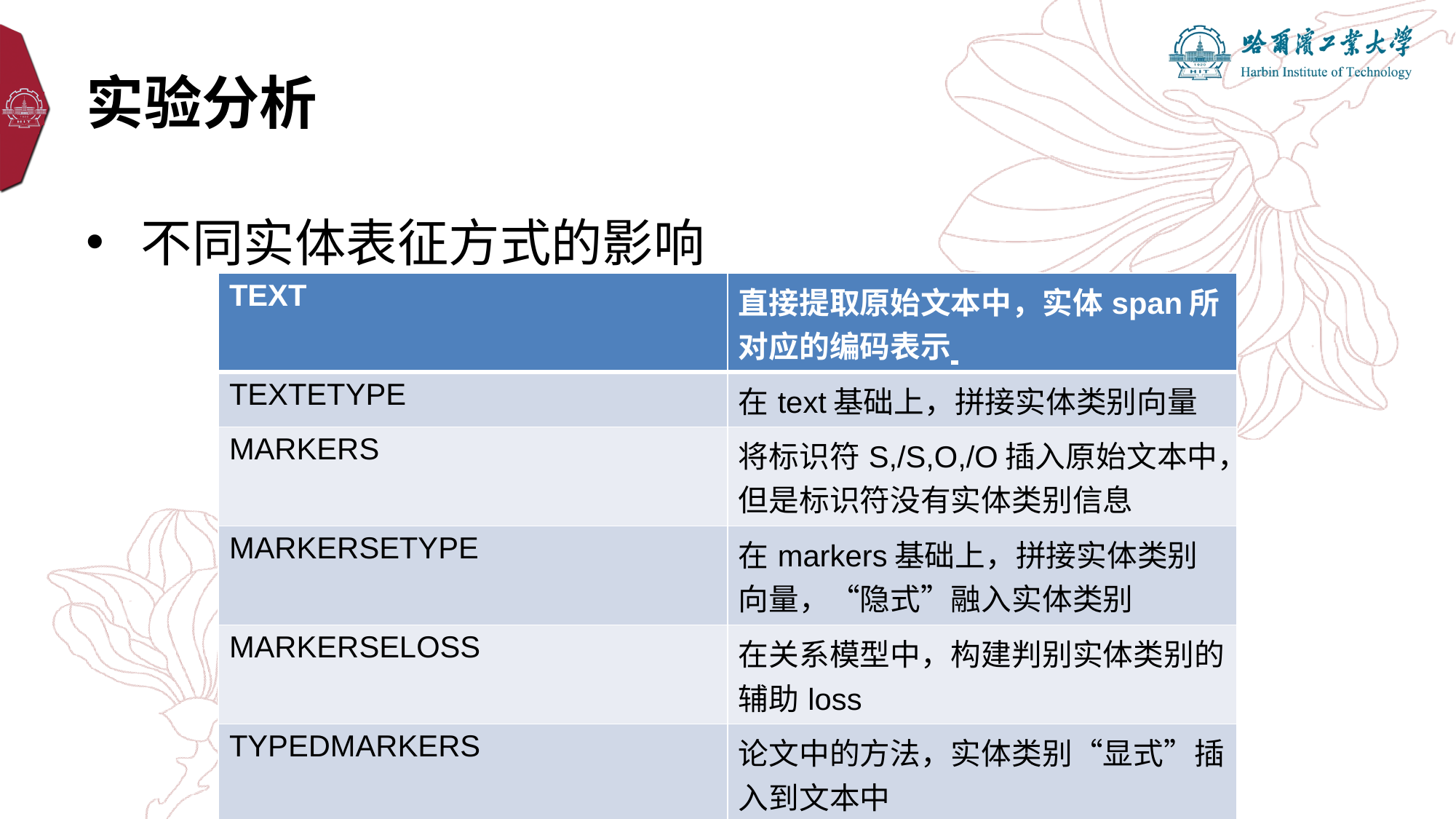

# 实验分析
不同实体表征方式的影响

| TEXT | 直接提取原始文本中，实体span所对应的编码表示 |
| --- | --- |
| TEXTETYPE | 在text基础上，拼接实体类别向量 |
| MARKERS | 将标识符S,/S,O,/O插入原始文本中，但是标识符没有实体类别信息 |
| MARKERSETYPE | 在markers基础上，拼接实体类别向量，“隐式”融入实体类别 |
| MARKERSELOSS | 在关系模型中，构建判别实体类别的辅助loss |
| TYPEDMARKERS | 论文中的方法，实体类别“显式”插入到文本中 |